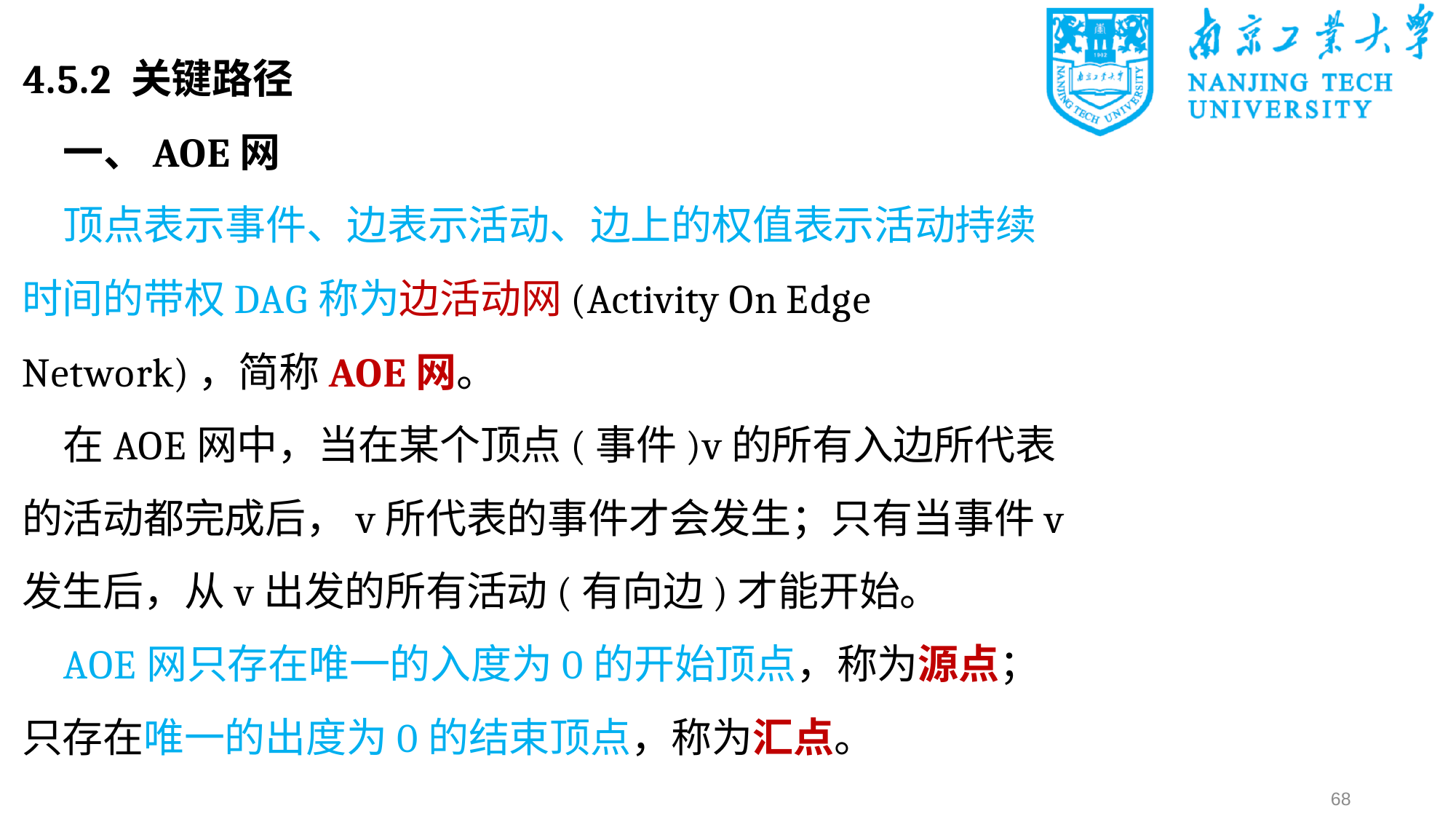

4.5.2 关键路径
一、AOE网
顶点表示事件、边表示活动、边上的权值表示活动持续时间的带权DAG称为边活动网(Activity On Edge Network)，简称AOE网。
在AOE网中，当在某个顶点(事件)v的所有入边所代表的活动都完成后，v所代表的事件才会发生；只有当事件v发生后，从v出发的所有活动(有向边)才能开始。
AOE网只存在唯一的入度为0的开始顶点，称为源点；只存在唯一的出度为0的结束顶点，称为汇点。
68